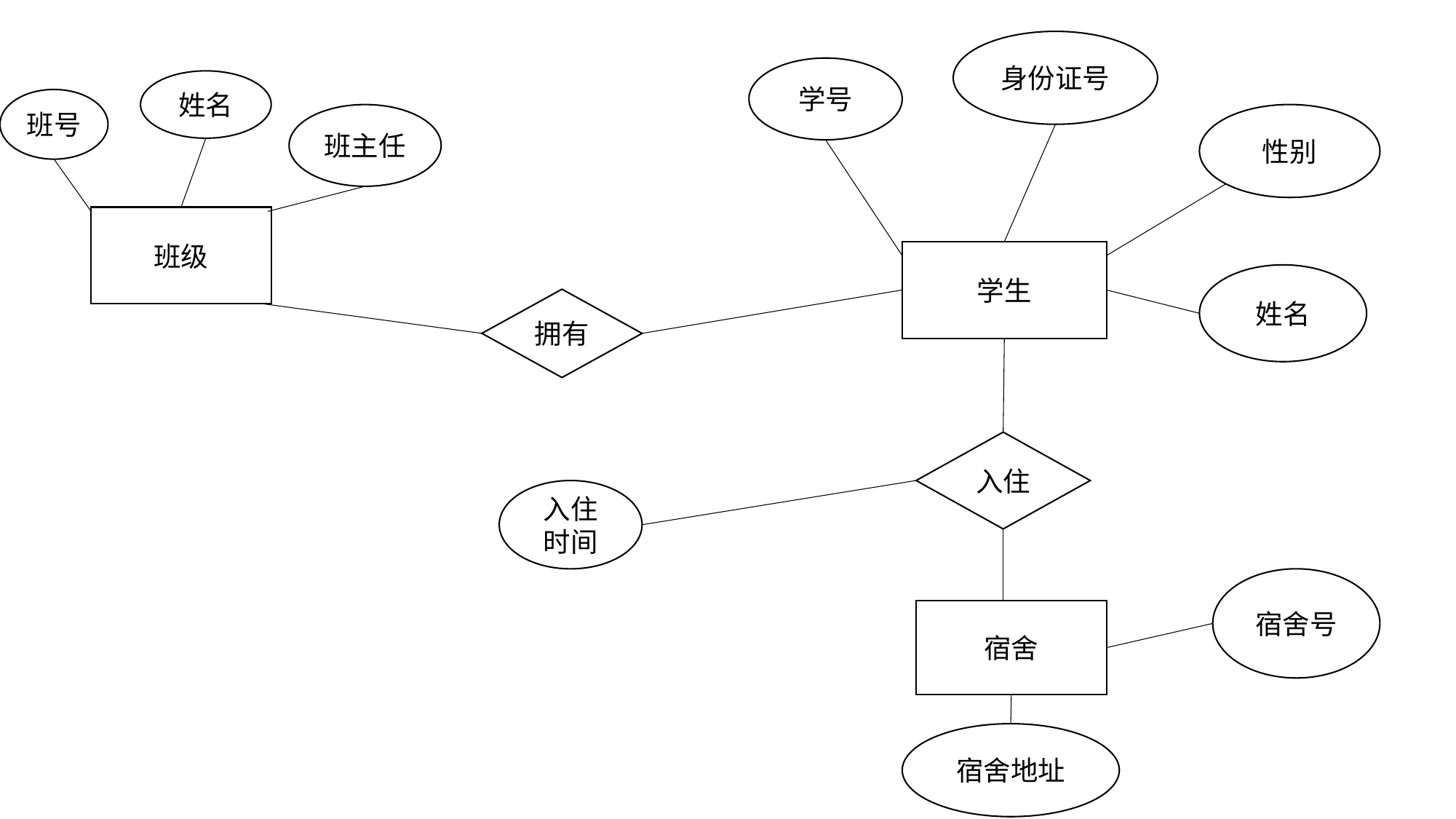

身份证号
学号
姓名
班号
班主任
性别
班级
学生
姓名
拥有
入住
入住时间
宿舍号
宿舍
宿舍地址